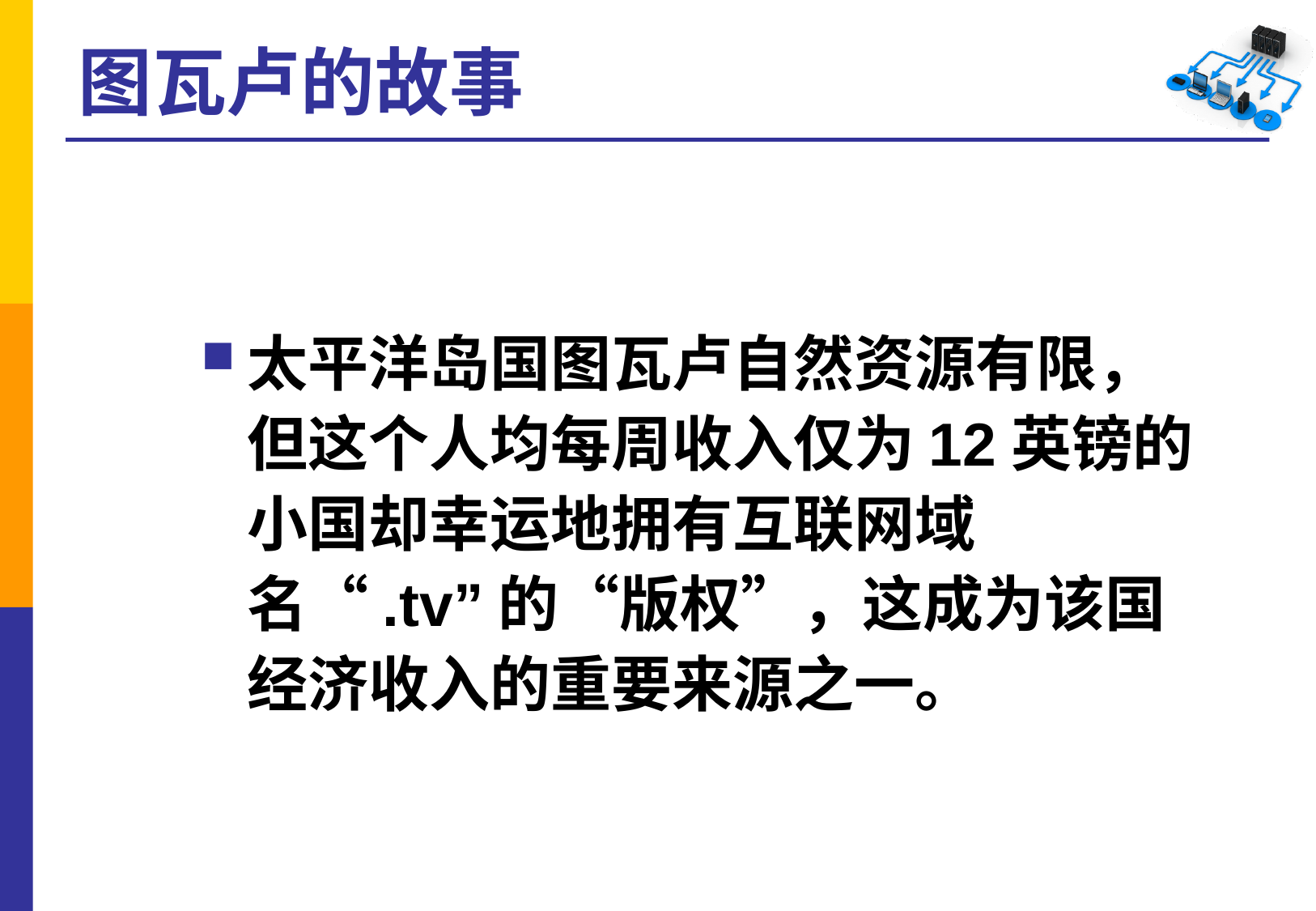

# 图瓦卢的故事
太平洋岛国图瓦卢自然资源有限，但这个人均每周收入仅为12英镑的小国却幸运地拥有互联网域名“.tv”的“版权”，这成为该国经济收入的重要来源之一。